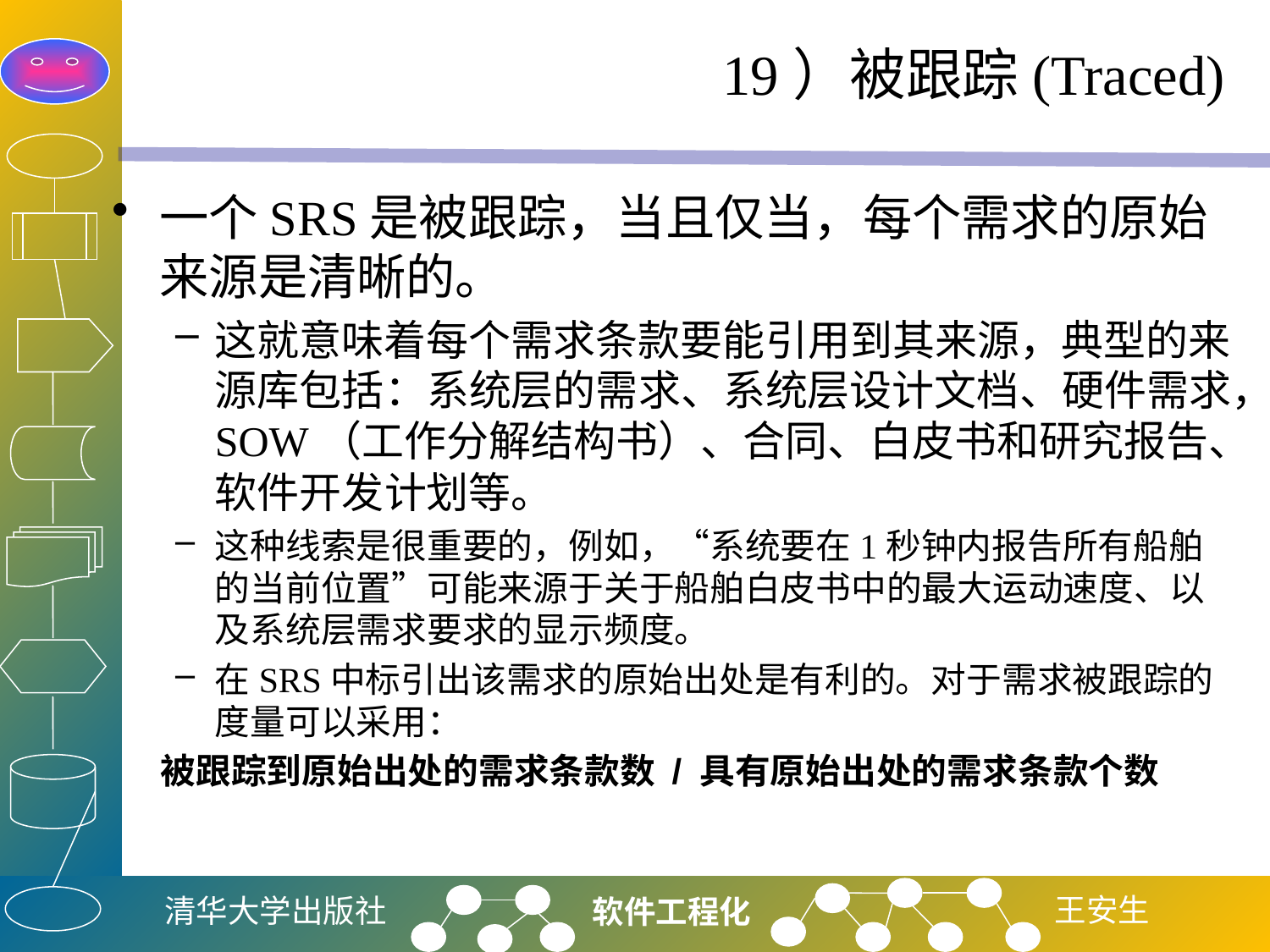

# 19）被跟踪(Traced)
一个SRS是被跟踪，当且仅当，每个需求的原始来源是清晰的。
这就意味着每个需求条款要能引用到其来源，典型的来源库包括：系统层的需求、系统层设计文档、硬件需求，SOW（工作分解结构书）、合同、白皮书和研究报告、软件开发计划等。
这种线索是很重要的，例如，“系统要在1秒钟内报告所有船舶的当前位置”可能来源于关于船舶白皮书中的最大运动速度、以及系统层需求要求的显示频度。
在SRS中标引出该需求的原始出处是有利的。对于需求被跟踪的度量可以采用：
     被跟踪到原始出处的需求条款数 / 具有原始出处的需求条款个数